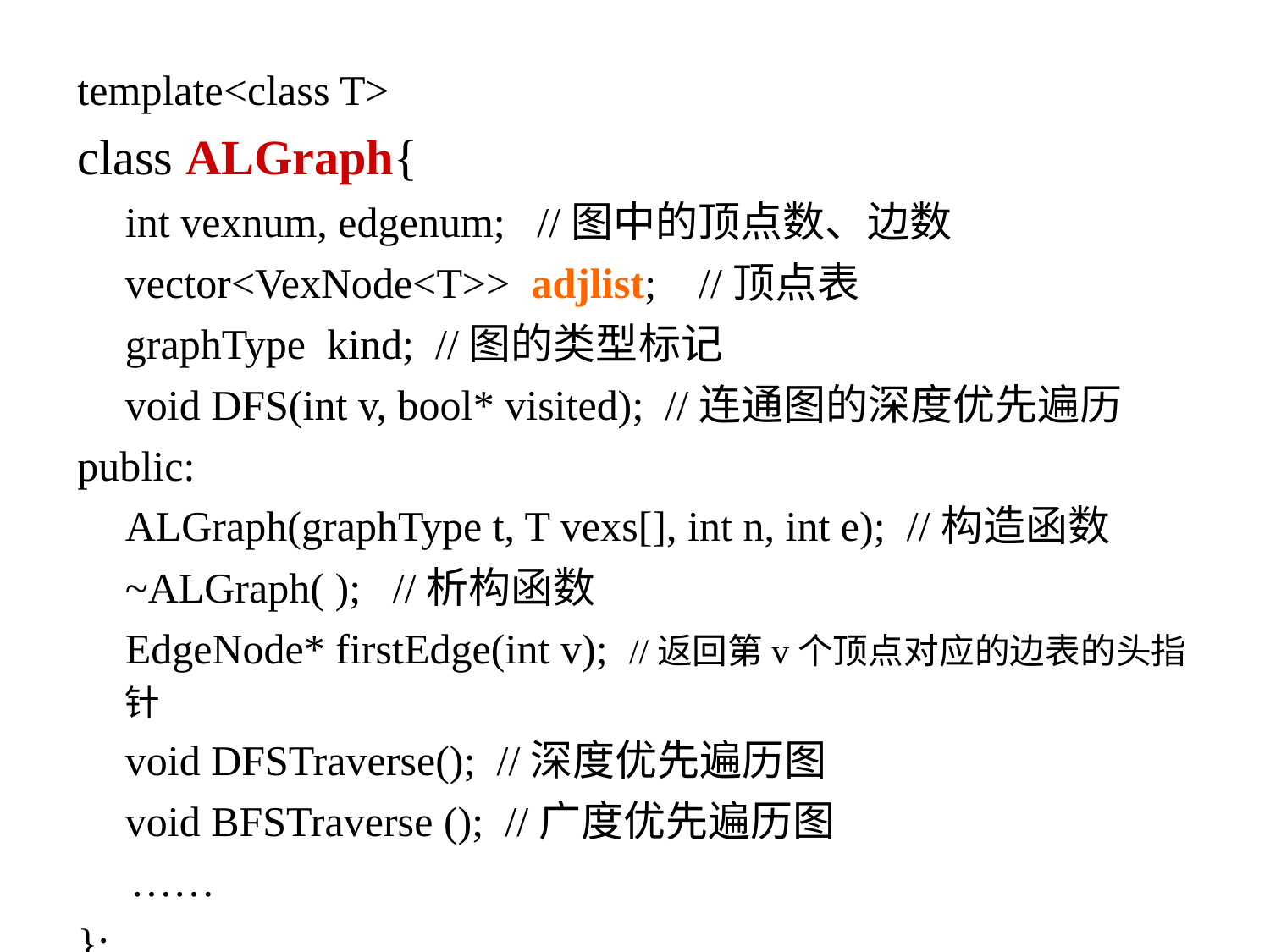

template<class T>
class ALGraph{
	int vexnum, edgenum;   //图中的顶点数、边数
	vector<VexNode<T>>  adjlist;    //顶点表
	graphType  kind;  //图的类型标记
	void DFS(int v, bool* visited);  //连通图的深度优先遍历
public:
	ALGraph(graphType t, T vexs[], int n, int e);  //构造函数
	~ALGraph( );   //析构函数
	EdgeNode* firstEdge(int v);  //返回第v个顶点对应的边表的头指针
	void DFSTraverse();  //深度优先遍历图
	void BFSTraverse ();  //广度优先遍历图
     ……
};